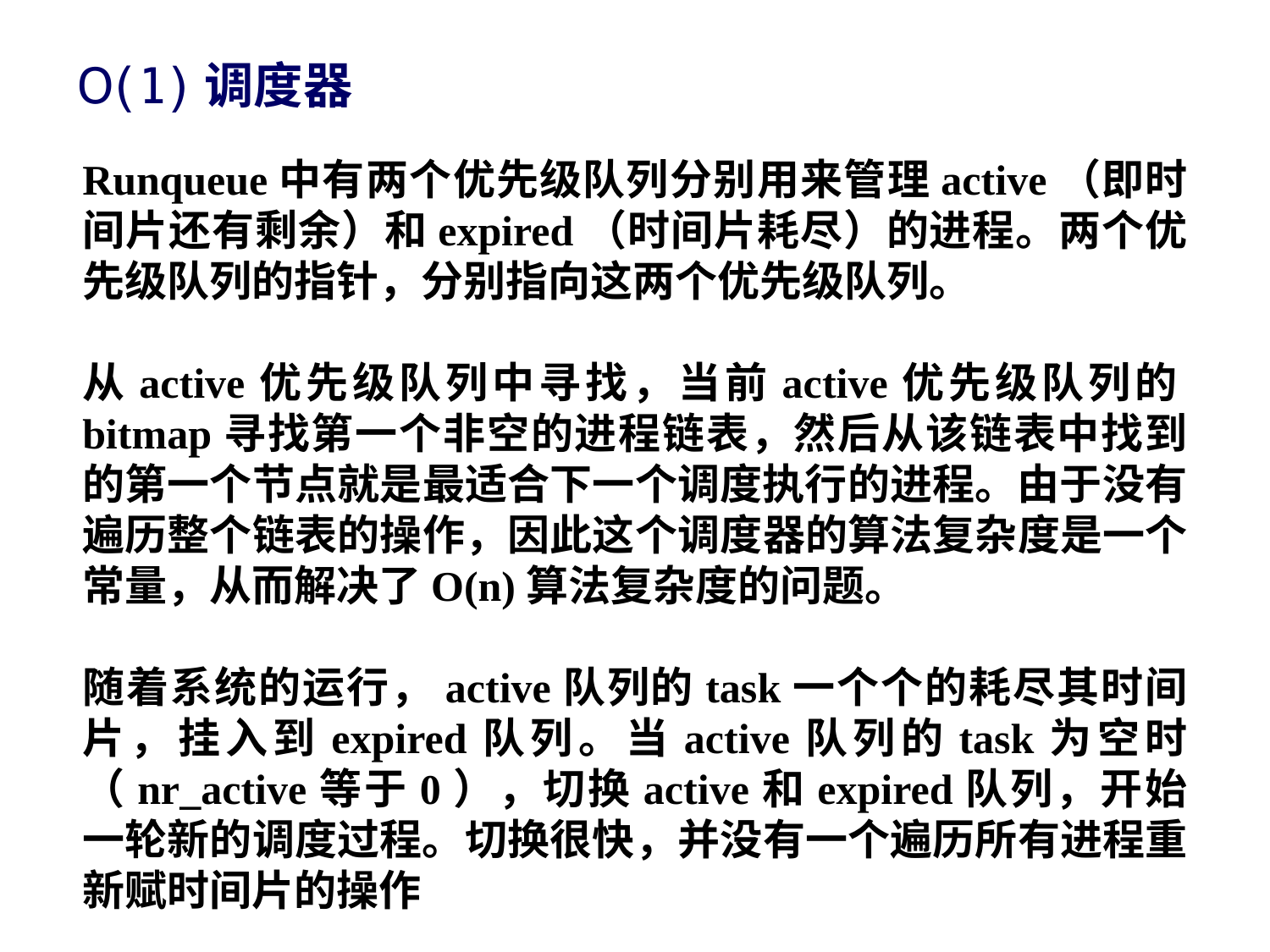

O(1)调度器
Runqueue中有两个优先级队列分别用来管理active（即时间片还有剩余）和expired（时间片耗尽）的进程。两个优先级队列的指针，分别指向这两个优先级队列。

从active优先级队列中寻找，当前active优先级队列的bitmap寻找第一个非空的进程链表，然后从该链表中找到的第一个节点就是最适合下一个调度执行的进程。由于没有遍历整个链表的操作，因此这个调度器的算法复杂度是一个常量，从而解决了O(n)算法复杂度的问题。

随着系统的运行，active队列的task一个个的耗尽其时间片，挂入到expired队列。当active队列的task为空时（nr_active等于0），切换active和expired队列，开始一轮新的调度过程。切换很快，并没有一个遍历所有进程重新赋时间片的操作
83